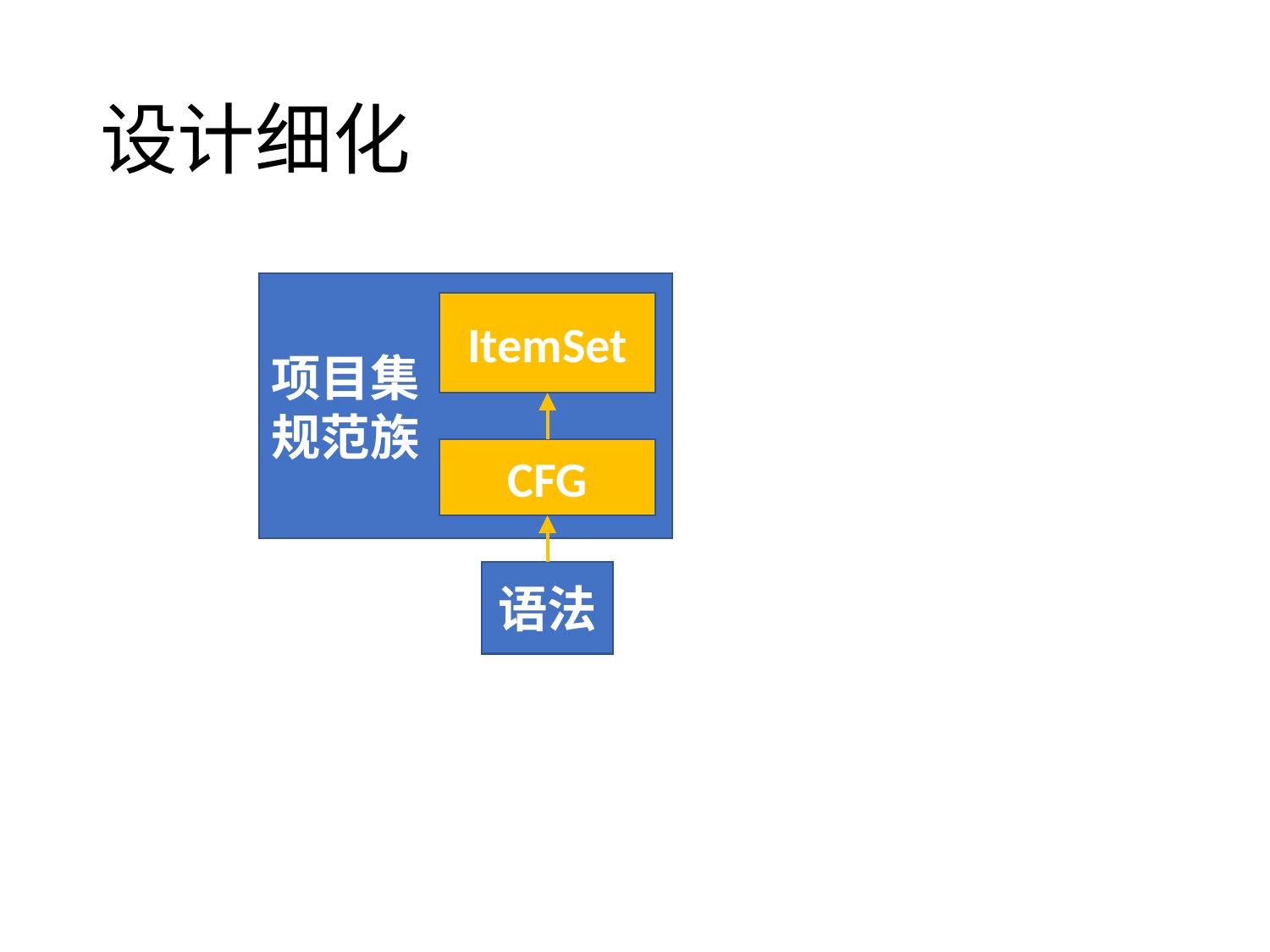

# 设计细化
项目集
规范族
ItemSet
CFG
语法